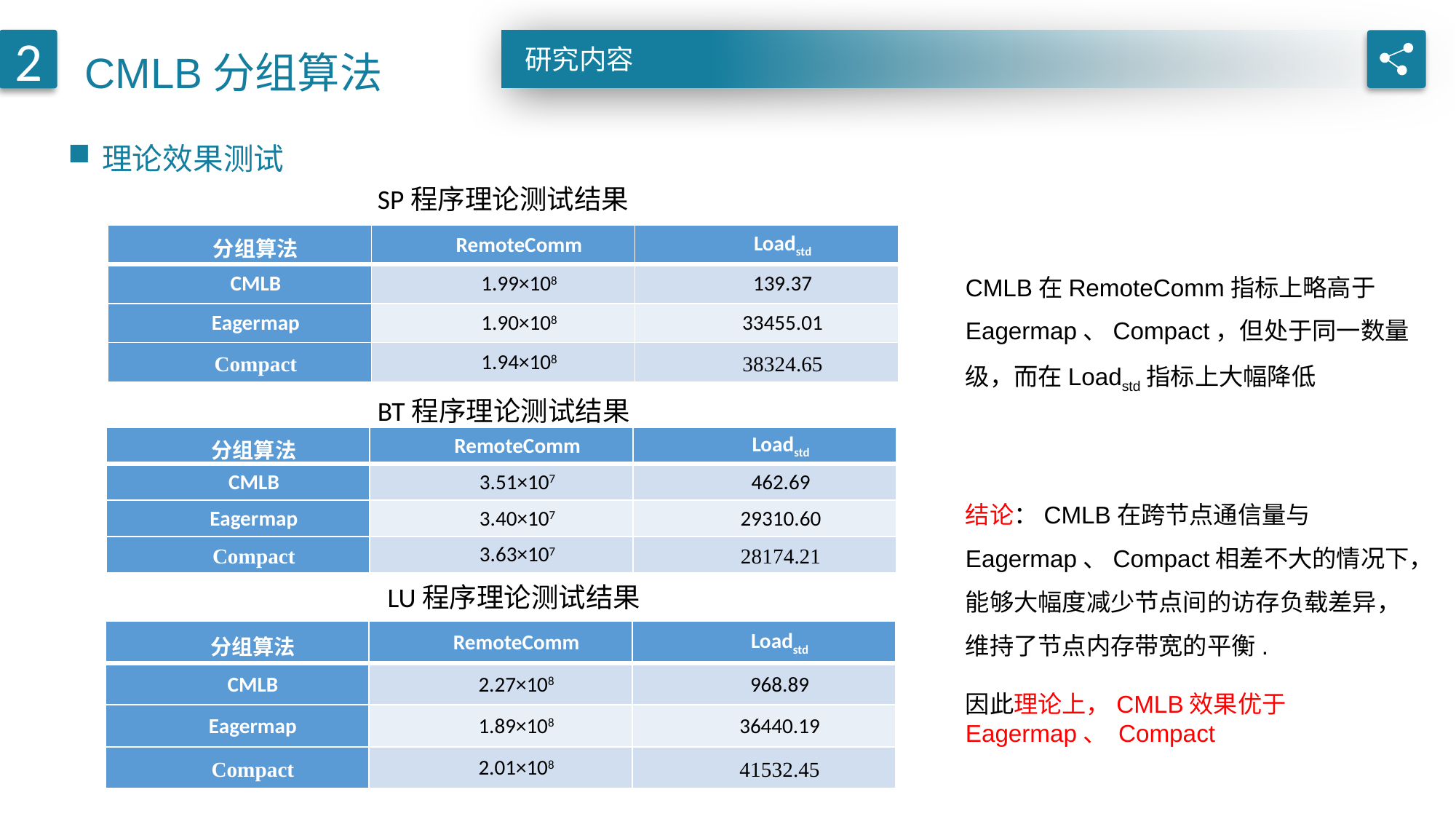

CMLB分组算法
2

研究内容

理论效果测试
SP程序理论测试结果

| 分组算法 | RemoteComm | Loadstd |
| --- | --- | --- |
| CMLB | 1.99×108 | 139.37 |
| Eagermap | 1.90×108 | 33455.01 |
| Compact | 1.94×108 | 38324.65 |
CMLB在RemoteComm指标上略高于Eagermap、Compact，但处于同一数量级，而在Loadstd指标上大幅降低

结论：CMLB在跨节点通信量与Eagermap、Compact相差不大的情况下，能够大幅度减少节点间的访存负载差异，维持了节点内存带宽的平衡.

因此理论上，CMLB效果优于Eagermap、 Compact

BT程序理论测试结果
| 分组算法 | RemoteComm | Loadstd |
| --- | --- | --- |
| CMLB | 3.51×107 | 462.69 |
| Eagermap | 3.40×107 | 29310.60 |
| Compact | 3.63×107 | 28174.21 |
LU程序理论测试结果
| 分组算法 | RemoteComm | Loadstd |
| --- | --- | --- |
| CMLB | 2.27×108 | 968.89 |
| Eagermap | 1.89×108 | 36440.19 |
| Compact | 2.01×108 | 41532.45 |